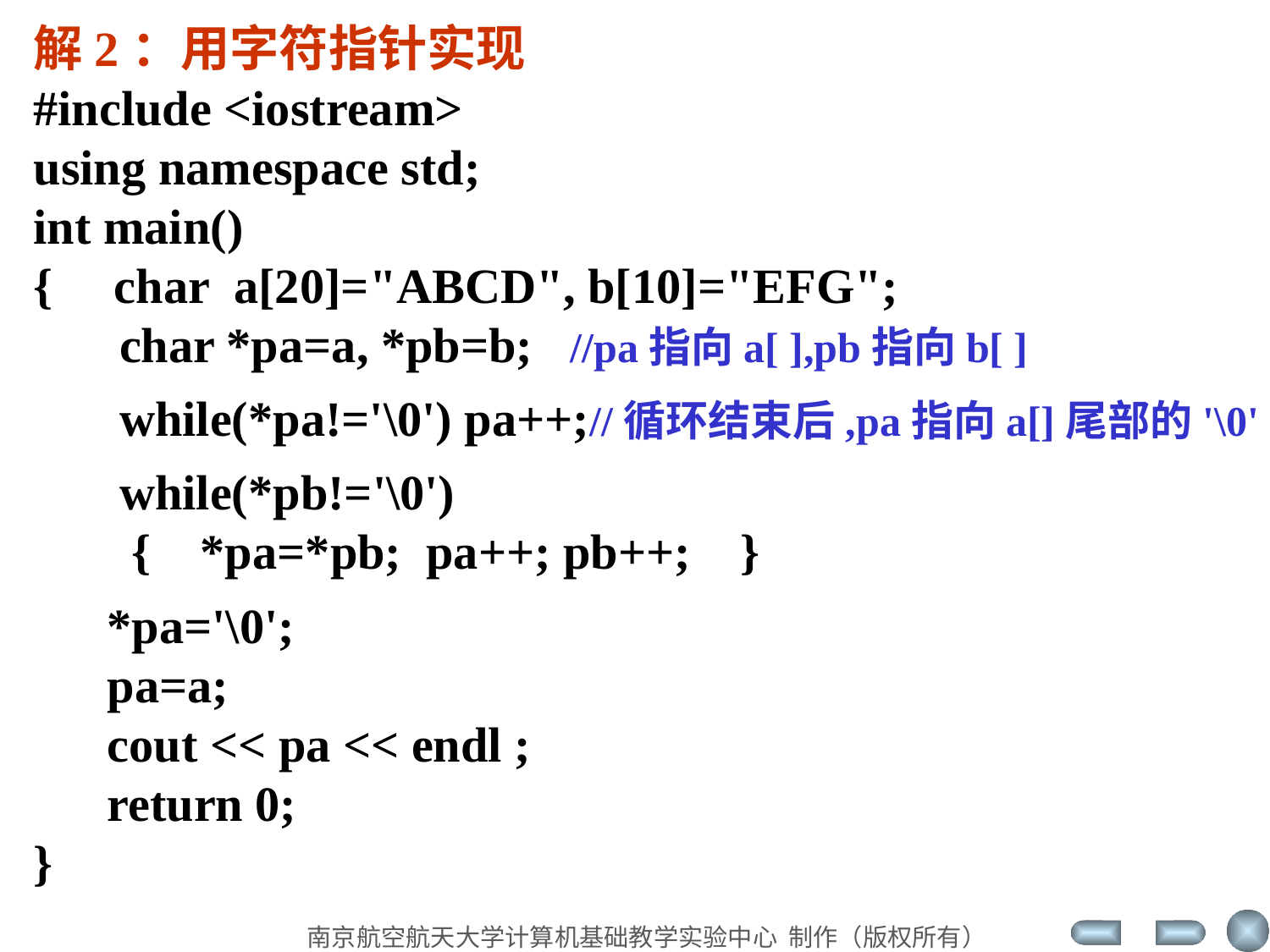

解2：用字符指针实现
#include <iostream>
using namespace std;
int main()
{     char  a[20]="ABCD", b[10]="EFG";
       char *pa=a, *pb=b;   //pa指向a[ ],pb指向b[ ]
       while(*pa!='\0') pa++;//循环结束后,pa指向a[]尾部的'\0'
       while(*pb!='\0')
        {    *pa=*pb;  pa++; pb++;    }
      *pa='\0';
      pa=a;
      cout << pa << endl ;
      return 0;
}